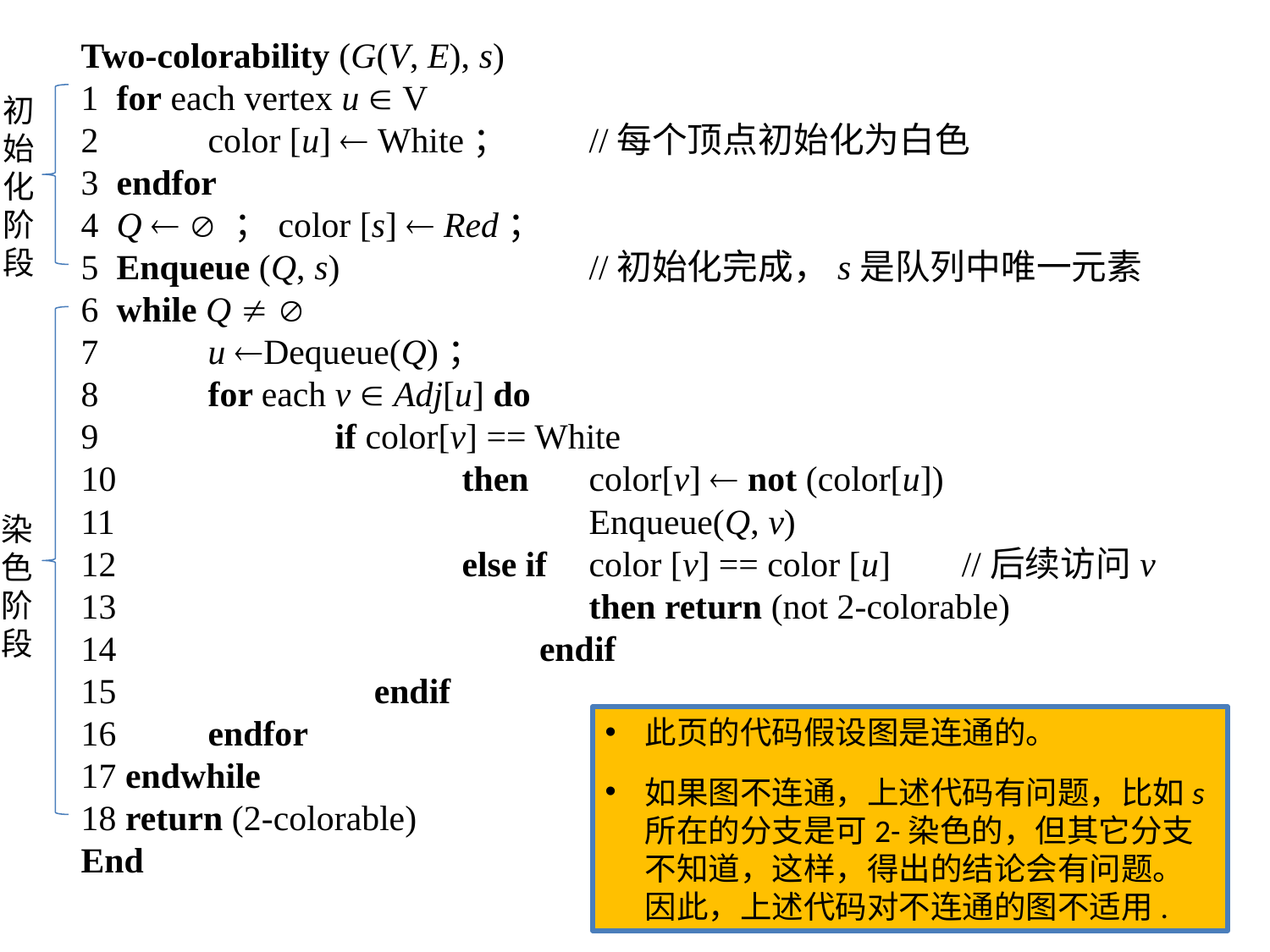

Two-colorability (G(V, E), s)
1  for each vertex u ∈ V
2	color [u] ← White；	//每个顶点初始化为白色
3  endfor
4  Q ← ∅ ；color [s] ← Red；
5  Enqueue (Q, s) 		//初始化完成，s是队列中唯一元素
6  while Q ≠ ∅
7 	u ←Dequeue(Q)；
8 	for each v ∈ Adj[u] do
9 		if color[v] == White
10 			then	color[v] ← not (color[u])
11				Enqueue(Q, v)
12			else if 	color [v] == color [u]        //后续访问v
13 				then return (not 2-colorable)
14                   	                       endif
15                             endif
16 	endfor
17 endwhile
18 return (2-colorable)
End
初
始
化
阶
段

染
色
阶
段
此页的代码假设图是连通的。
如果图不连通，上述代码有问题，比如s所在的分支是可2-染色的，但其它分支不知道，这样，得出的结论会有问题。因此，上述代码对不连通的图不适用.
8-21